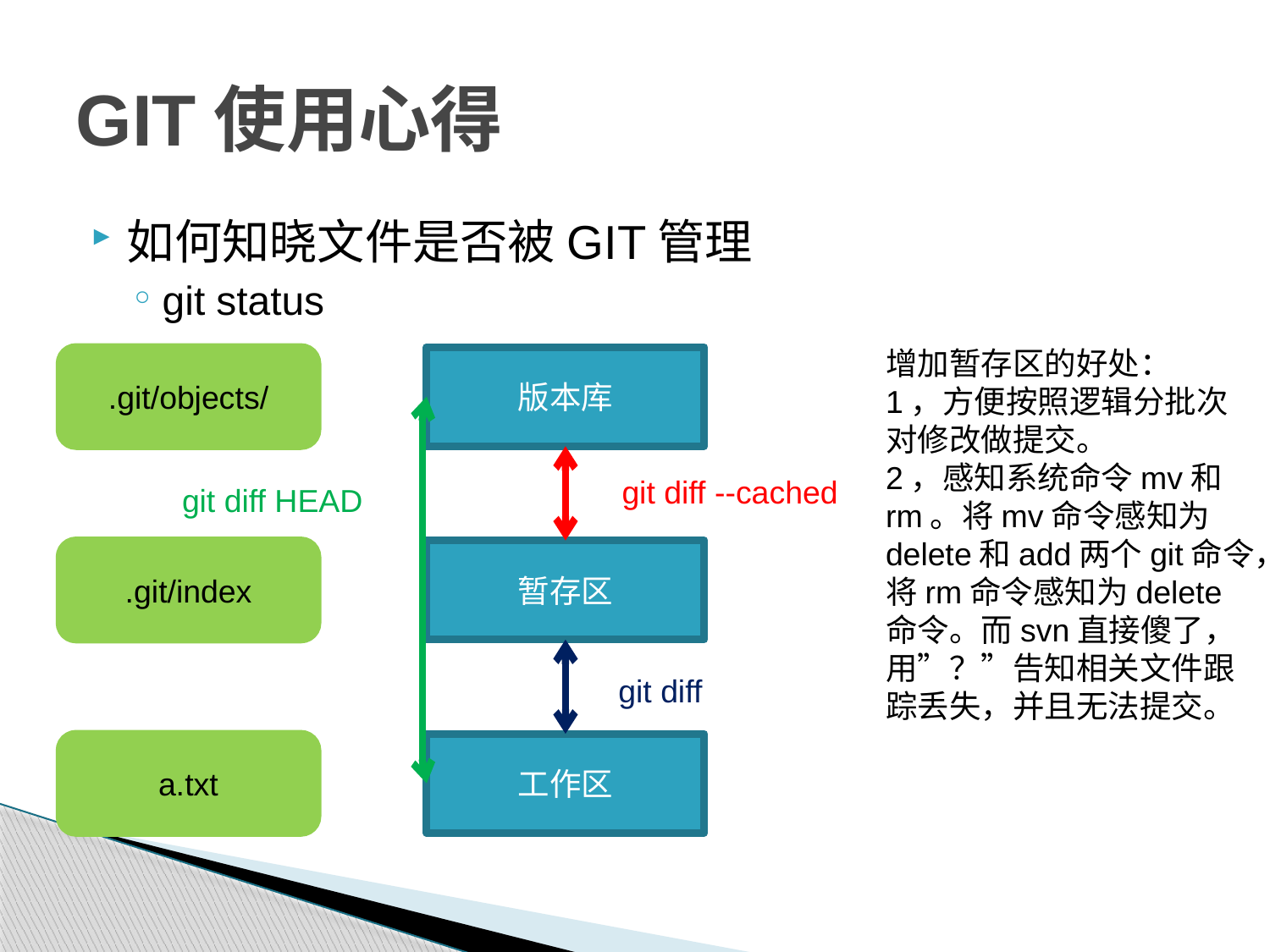

# GIT使用心得
如何知晓文件是否被GIT管理
git status
增加暂存区的好处：
1，方便按照逻辑分批次对修改做提交。
2，感知系统命令mv和rm。将mv命令感知为delete和add两个git命令，将rm命令感知为delete命令。而svn直接傻了，用”？”告知相关文件跟踪丢失，并且无法提交。

.git/objects/
版本库
git diff --cached
git diff HEAD
.git/index
暂存区
git diff
a.txt
工作区